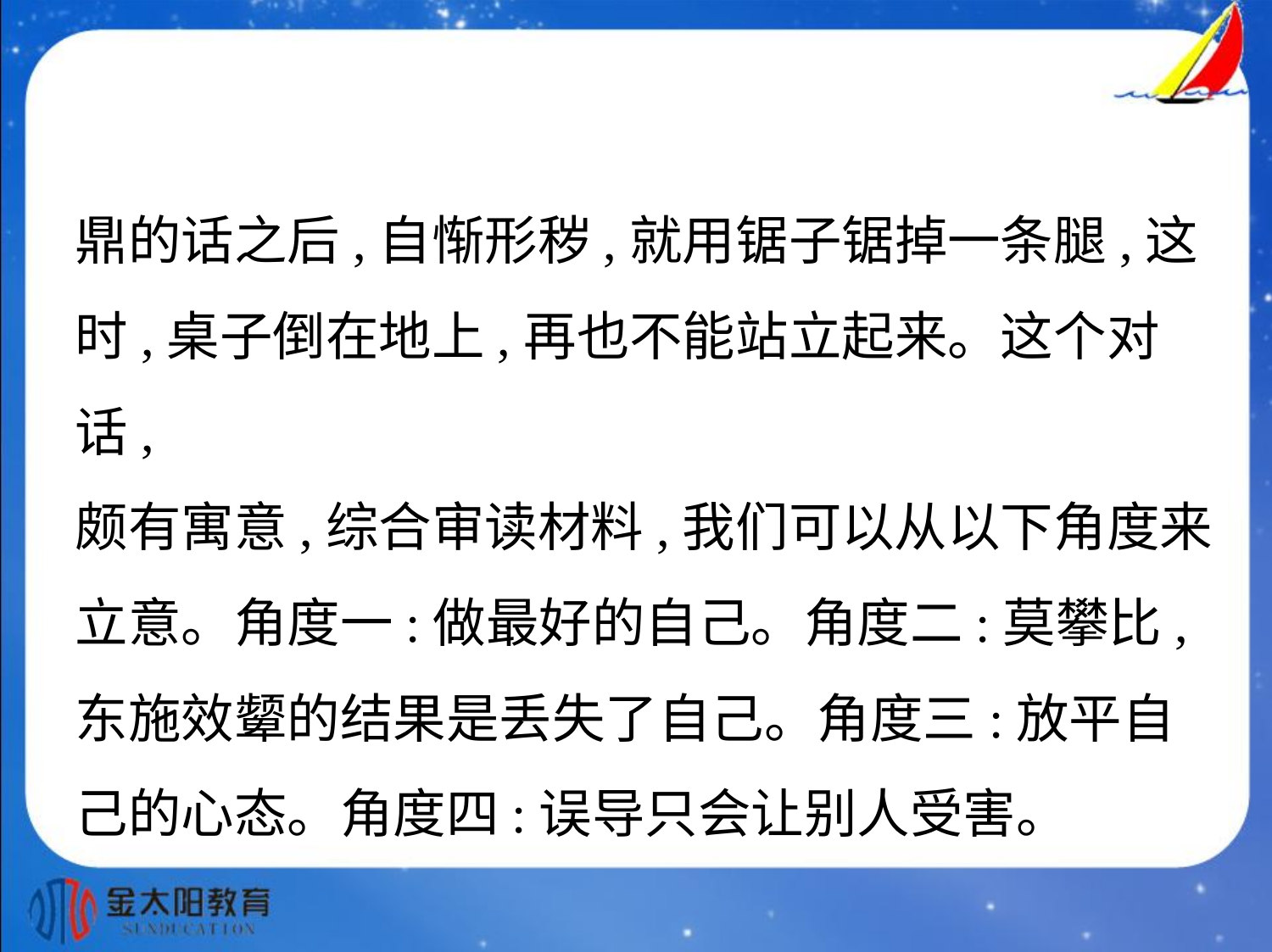

鼎的话之后,自惭形秽,就用锯子锯掉一条腿,这
时,桌子倒在地上,再也不能站立起来。这个对话,
颇有寓意,综合审读材料,我们可以从以下角度来
立意。角度一:做最好的自己。角度二:莫攀比,
东施效颦的结果是丢失了自己。角度三:放平自
己的心态。角度四:误导只会让别人受害。